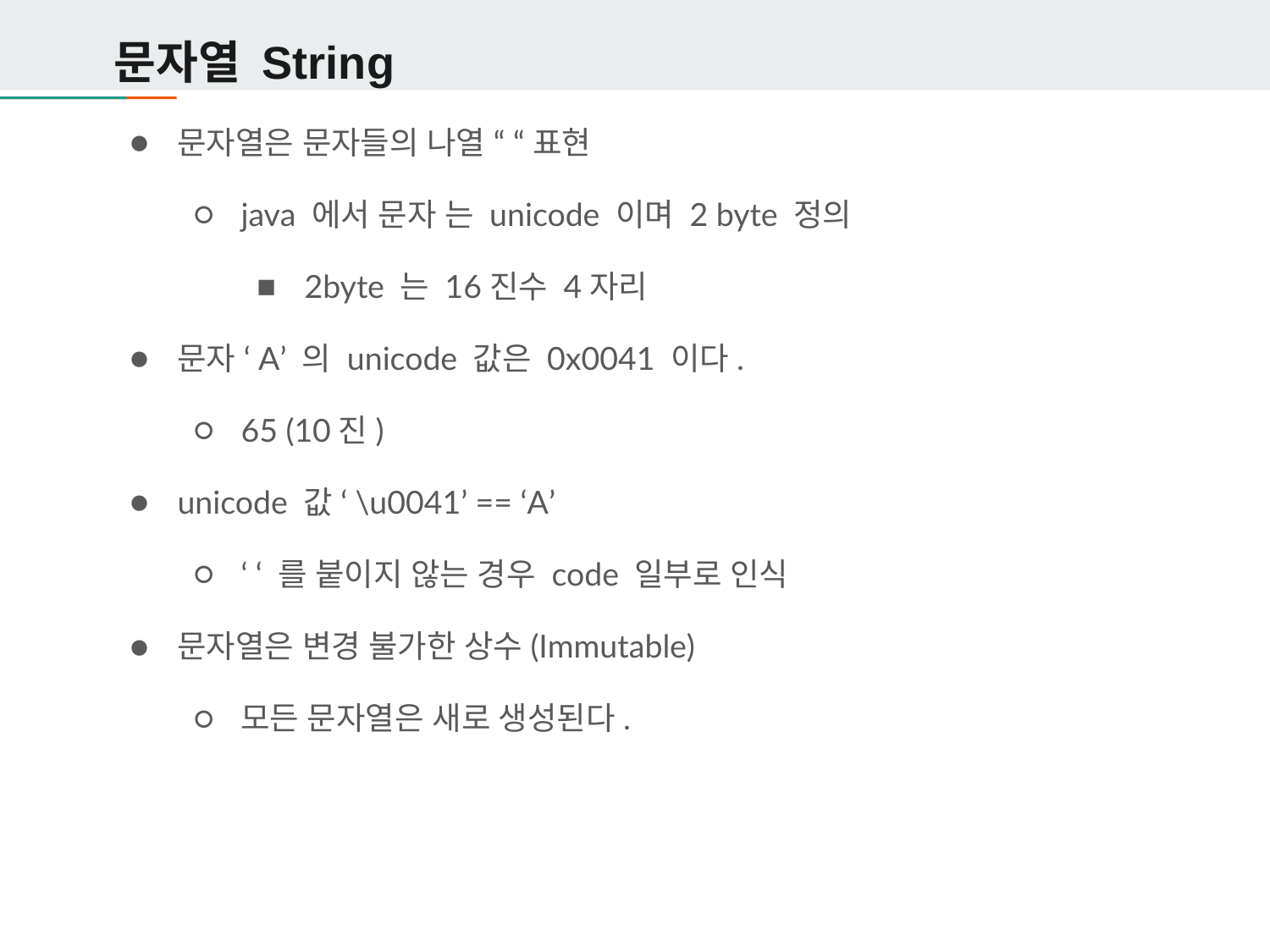

# 문자열 String
문자열은 문자들의 나열 “ “ 표현
java 에서 문자 는 unicode 이며 2 byte 정의
2byte 는 16진수 4자리
문자 ‘A’ 의 unicode 값은 0x0041 이다.
65 (10진)
unicode 값 ‘\u0041’ == ‘A’
‘ ‘ 를 붙이지 않는 경우 code 일부로 인식
문자열은 변경 불가한 상수(Immutable)
모든 문자열은 새로 생성된다.